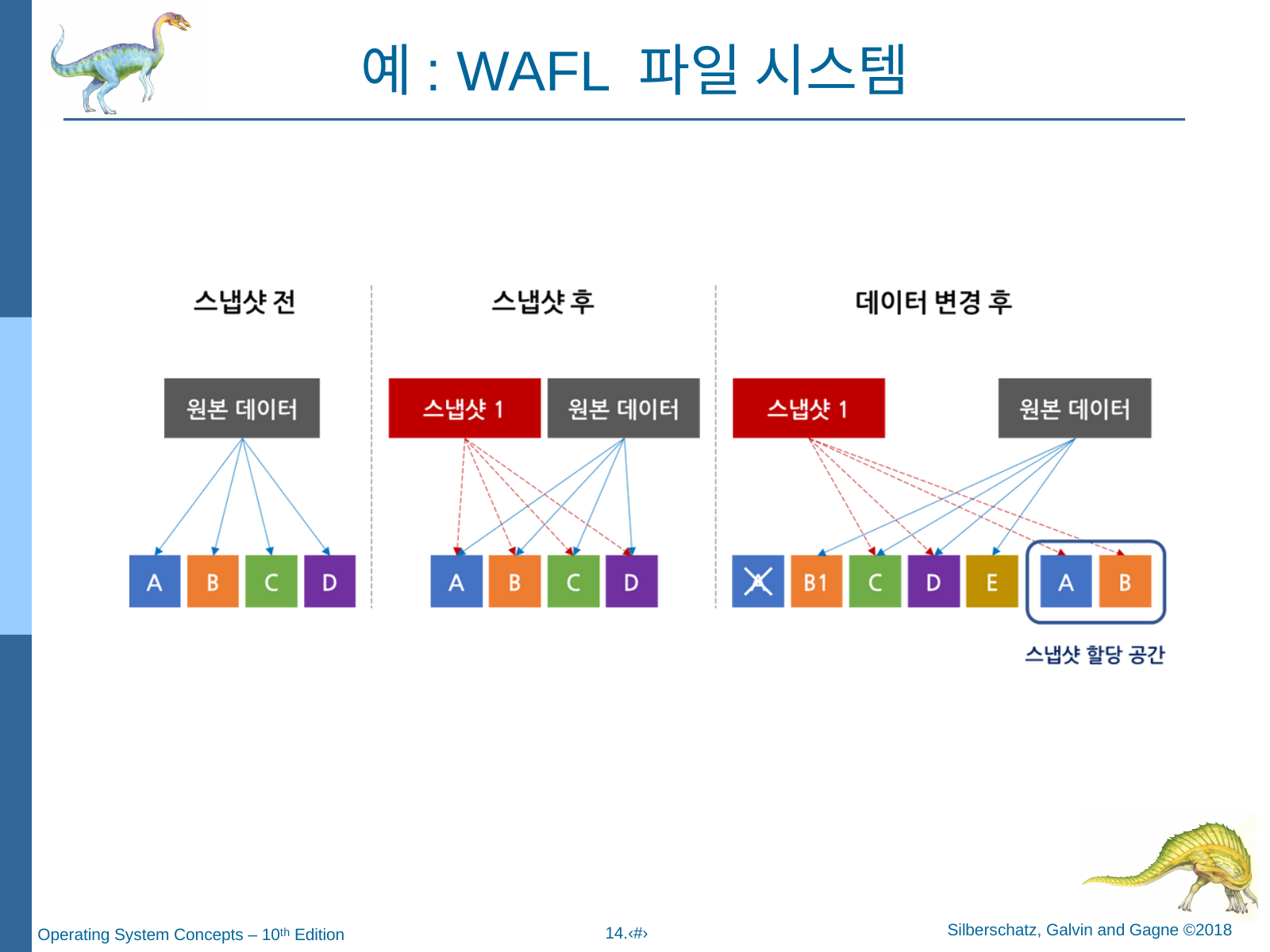

예: WAFL 파일 시스템

Silberschatz, Galvin and Gagne ©2018
14.‹#›
Operating System Concepts – 10ᵗʰ Edition